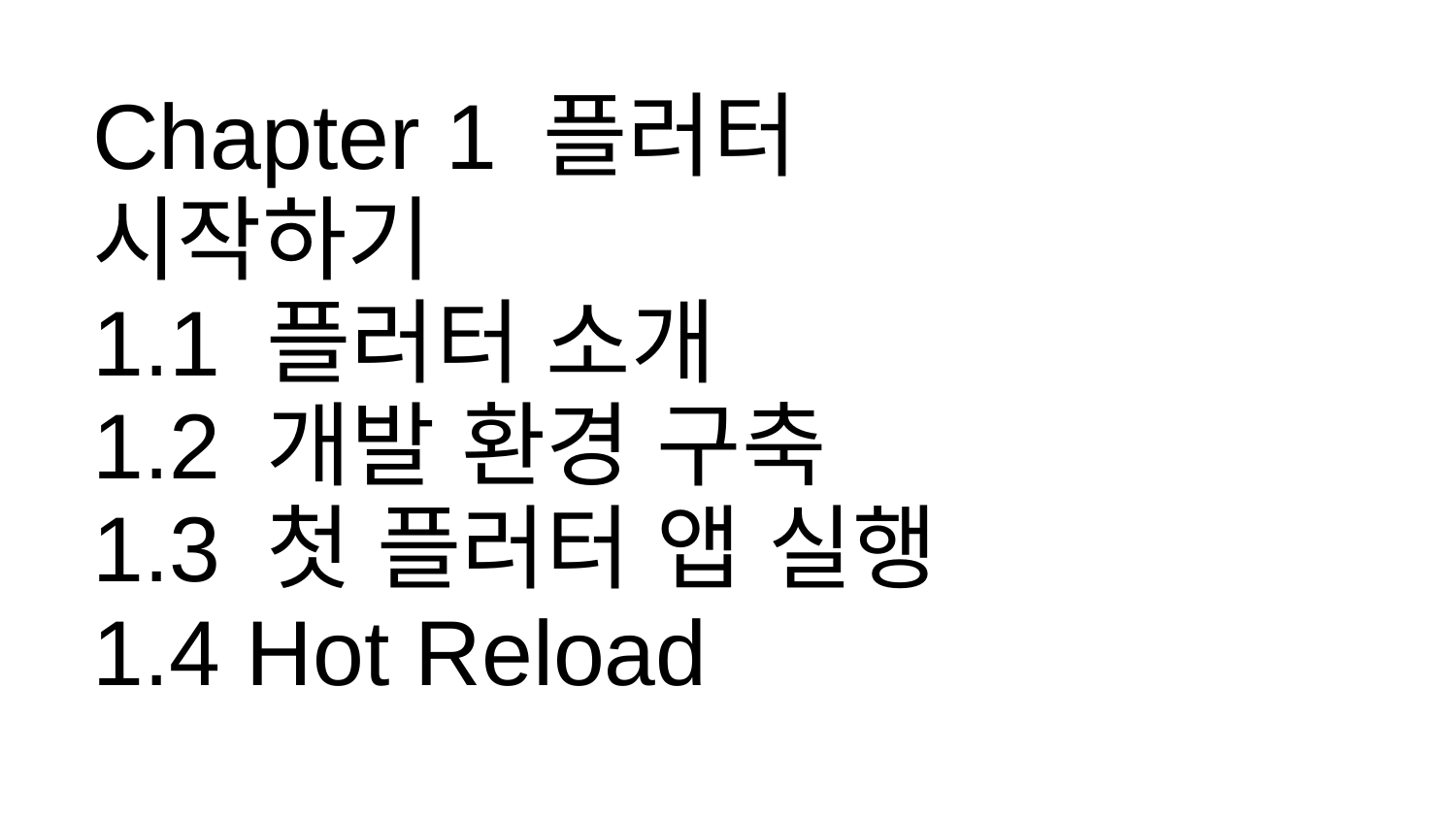

# Chapter 1 플러터 시작하기
1.1 플러터 소개
1.2 개발 환경 구축
1.3 첫 플러터 앱 실행
1.4 Hot Reload